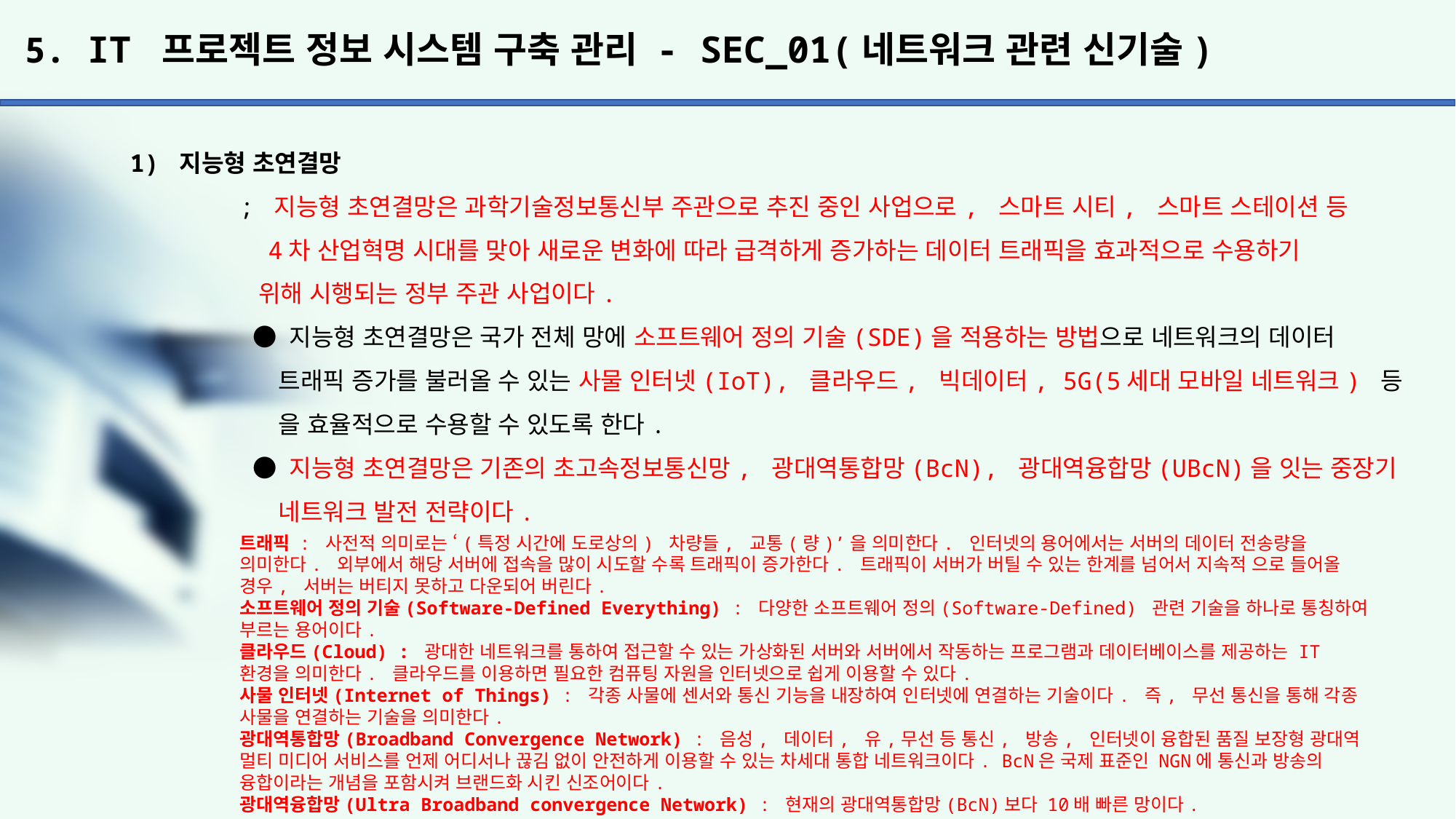

# 5. IT 프로젝트 정보 시스템 구축 관리 - SEC_01(네트워크 관련 신기술)
1) 지능형 초연결망
	; 지능형 초연결망은 과학기술정보통신부 주관으로 추진 중인 사업으로, 스마트 시티, 스마트 스테이션 등
	  4차 산업혁명 시대를 맞아 새로운 변화에 따라 급격하게 증가하는 데이터 트래픽을 효과적으로 수용하기
	  위해 시행되는 정부 주관 사업이다.
	  ● 지능형 초연결망은 국가 전체 망에 소프트웨어 정의 기술(SDE)을 적용하는 방법으로 네트워크의 데이터
	     트래픽 증가를 불러올 수 있는 사물 인터넷(IoT), 클라우드, 빅데이터, 5G(5세대 모바일 네트워크) 등
	     을 효율적으로 수용할 수 있도록 한다.
	  ● 지능형 초연결망은 기존의 초고속정보통신망, 광대역통합망(BcN), 광대역융합망(UBcN)을 잇는 중장기
	     네트워크 발전 전략이다.
트래픽 : 사전적 의미로는 ‘(특정 시간에 도로상의) 차량들, 교통(량)’을 의미한다. 인터넷의 용어에서는 서버의 데이터 전송량을 의미한다. 외부에서 해당 서버에 접속을 많이 시도할 수록 트래픽이 증가한다. 트래픽이 서버가 버틸 수 있는 한계를 넘어서 지속적 으로 들어올 경우, 서버는 버티지 못하고 다운되어 버린다.
소프트웨어 정의 기술(Software-Defined Everything) : 다양한 소프트웨어 정의(Software-Defined) 관련 기술을 하나로 통칭하여 부르는 용어이다.
클라우드(Cloud) : 광대한 네트워크를 통하여 접근할 수 있는 가상화된 서버와 서버에서 작동하는 프로그램과 데이터베이스를 제공하는 IT 환경을 의미한다. 클라우드를 이용하면 필요한 컴퓨팅 자원을 인터넷으로 쉽게 이용할 수 있다.
사물 인터넷(Internet of Things) : 각종 사물에 센서와 통신 기능을 내장하여 인터넷에 연결하는 기술이다. 즉, 무선 통신을 통해 각종 사물을 연결하는 기술을 의미한다.
광대역통합망(Broadband Convergence Network) : 음성, 데이터, 유,무선 등 통신, 방송, 인터넷이 융합된 품질 보장형 광대역 멀티 미디어 서비스를 언제 어디서나 끊김 없이 안전하게 이용할 수 있는 차세대 통합 네트워크이다. BcN은 국제 표준인 NGN에 통신과 방송의 융합이라는 개념을 포함시켜 브랜드화 시킨 신조어이다.
광대역융합망(Ultra Broadband convergence Network) : 현재의 광대역통합망(BcN)보다 10배 빠른 망이다.